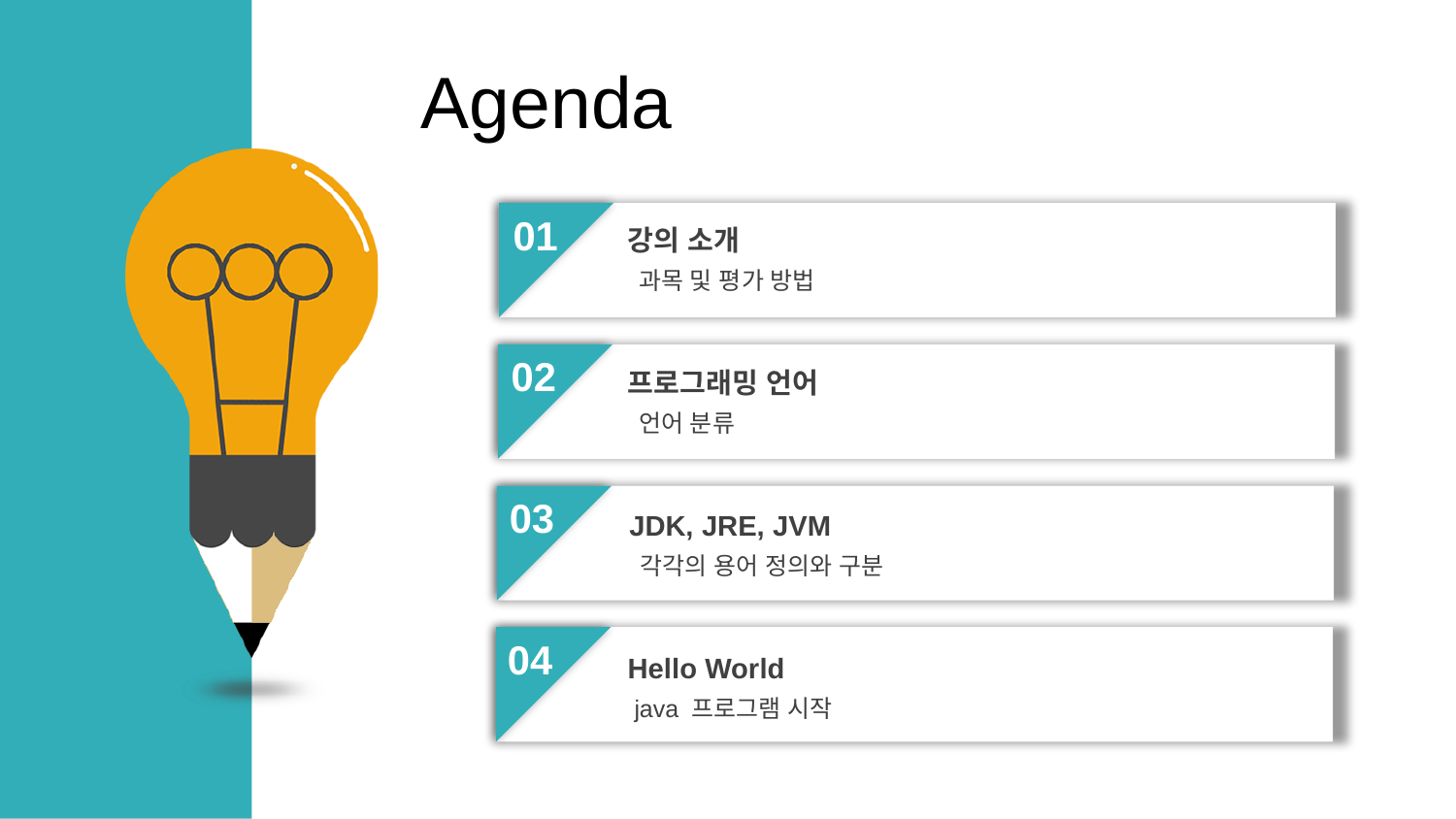

Agenda

01
강의 소개
 과목 및 평가 방법
02

프로그래밍 언어
 언어 분류
03

JDK, JRE, JVM
 각각의 용어 정의와 구분

04
Hello World
 java 프로그램 시작